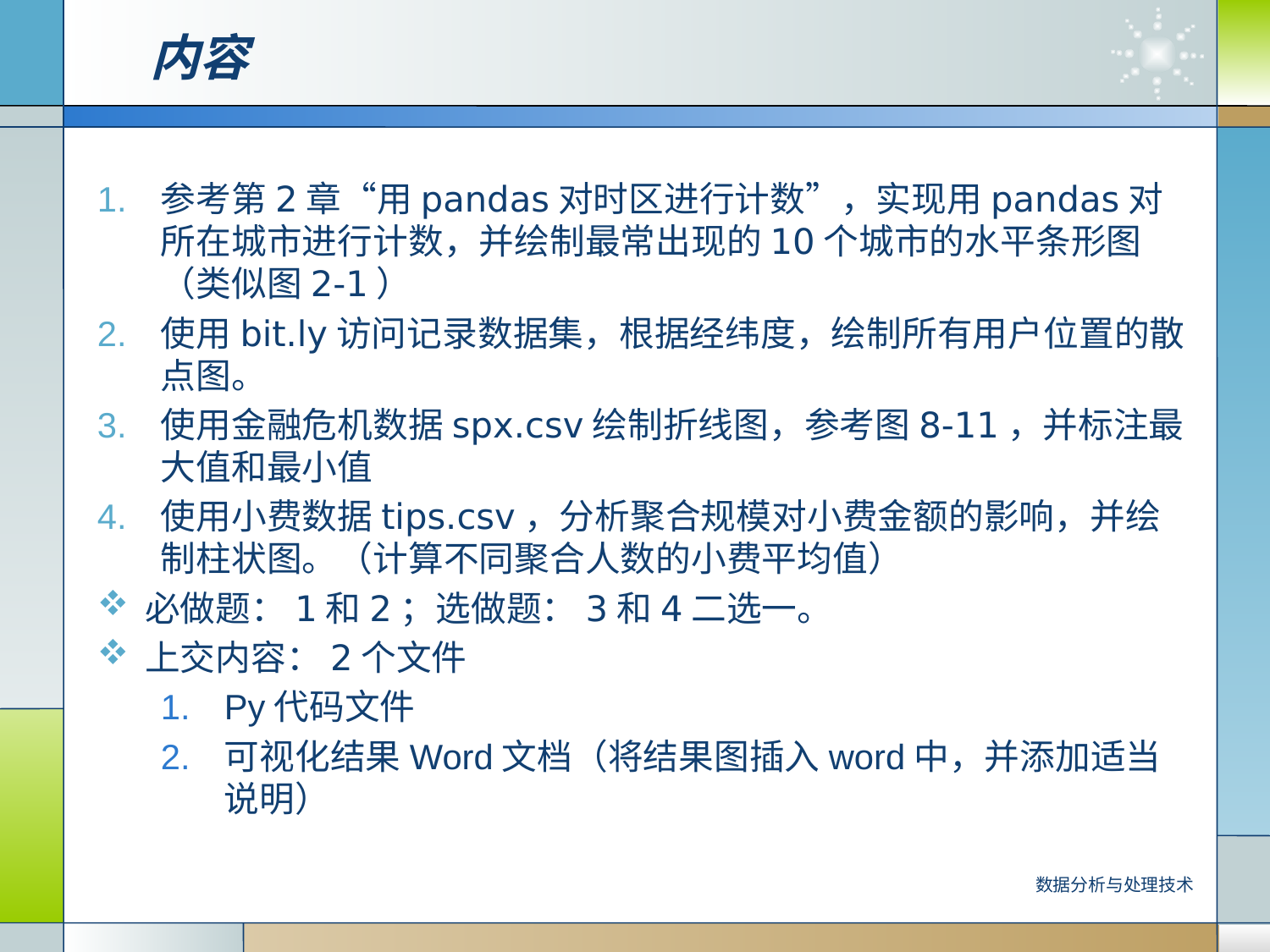

# 内容
参考第2章“用pandas对时区进行计数”，实现用pandas对所在城市进行计数，并绘制最常出现的10个城市的水平条形图（类似图2-1）
使用bit.ly访问记录数据集，根据经纬度，绘制所有用户位置的散点图。
使用金融危机数据spx.csv绘制折线图，参考图8-11，并标注最大值和最小值
使用小费数据tips.csv，分析聚合规模对小费金额的影响，并绘制柱状图。（计算不同聚合人数的小费平均值）
必做题：1和2；选做题：3和4二选一。
上交内容：2个文件
Py代码文件
可视化结果Word文档（将结果图插入word中，并添加适当说明）
数据分析与处理技术